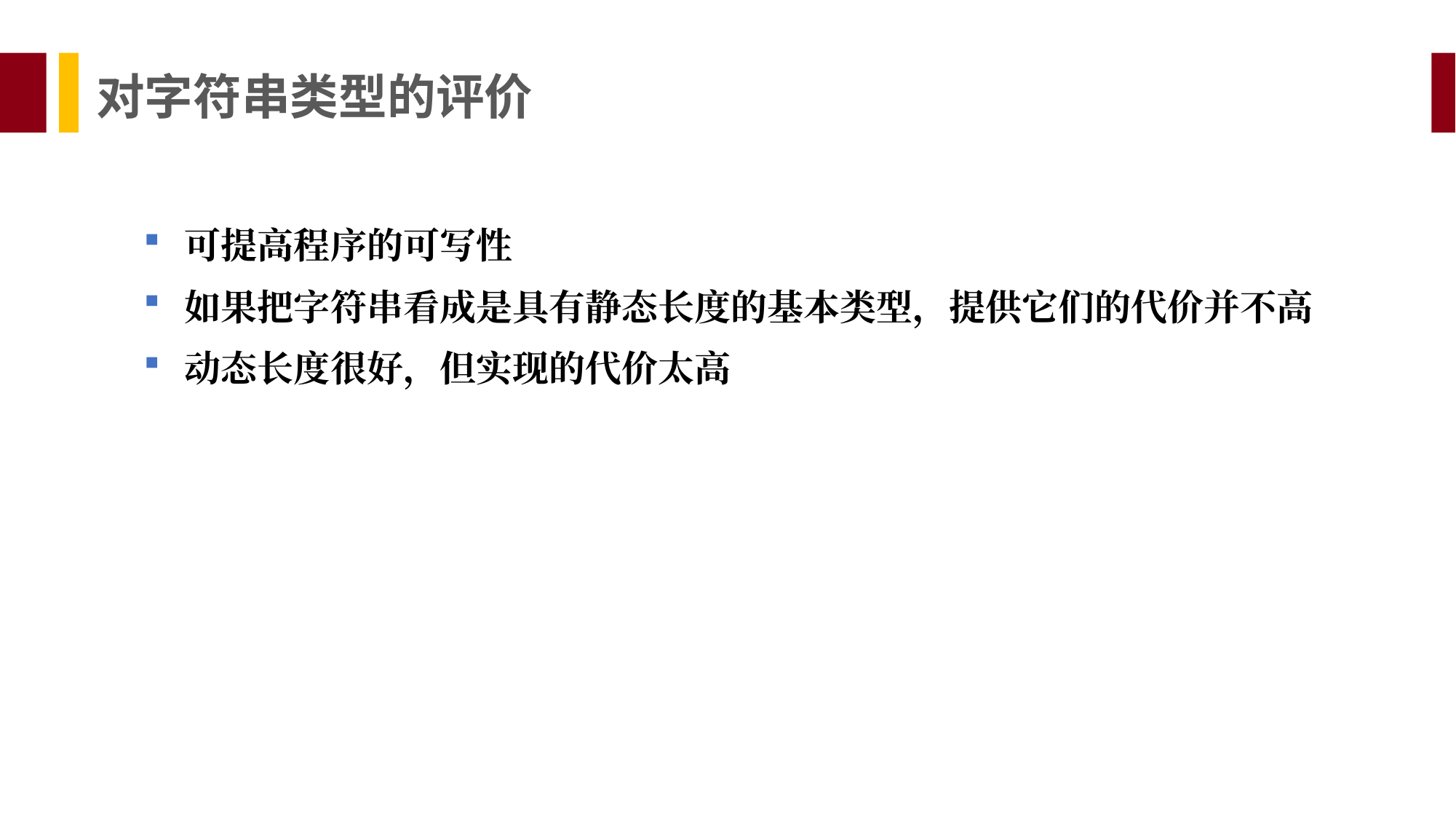

对字符串类型的评价

可提高程序的可写性
如果把字符串看成是具有静态长度的基本类型，提供它们的代价并不高
动态长度很好，但实现的代价太高